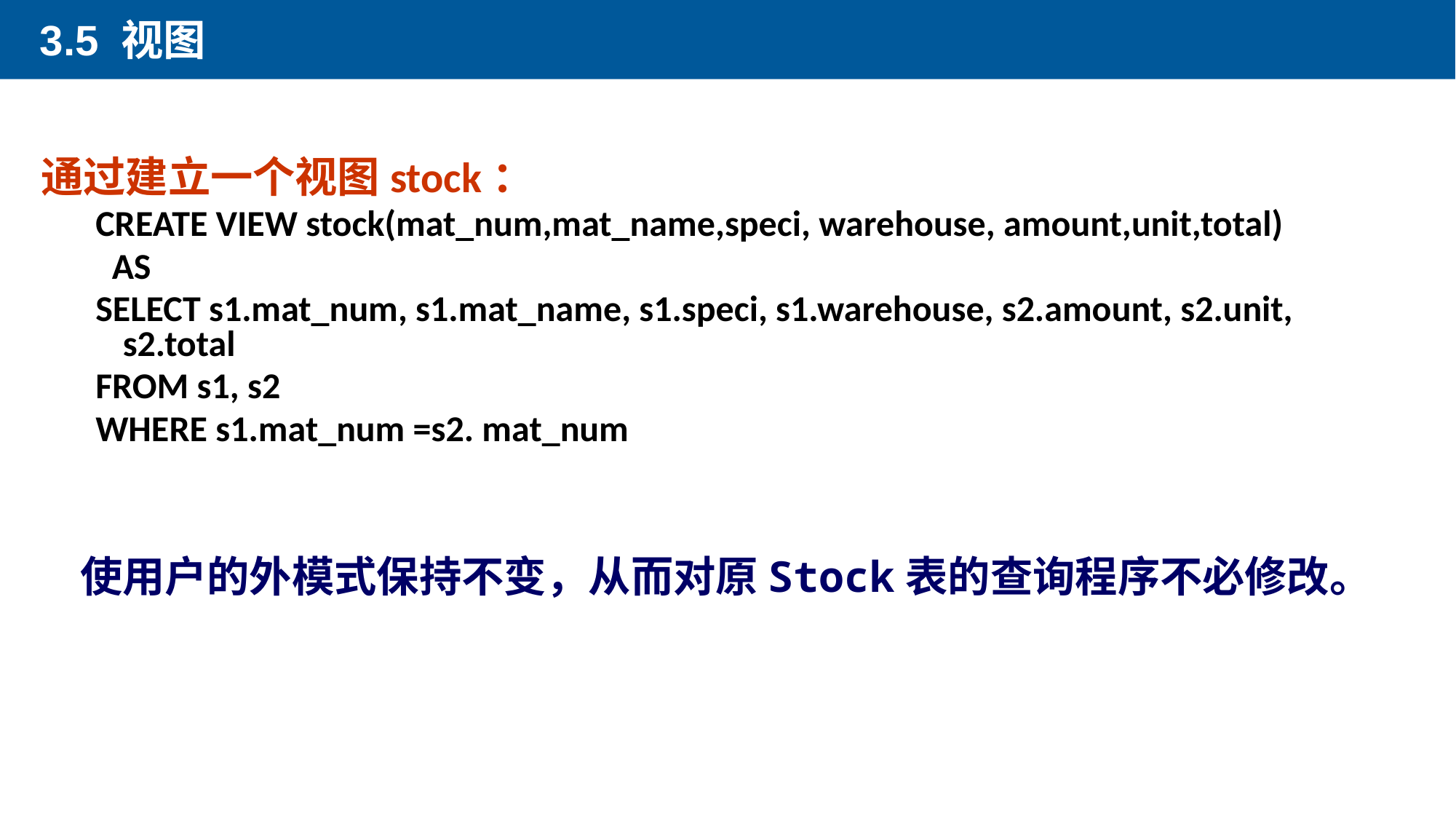

3.5 视图
通过建立一个视图stock：
CREATE VIEW stock(mat_num,mat_name,speci, warehouse, amount,unit,total)
  AS
SELECT s1.mat_num, s1.mat_name, s1.speci, s1.warehouse, s2.amount, s2.unit, s2.total
FROM s1, s2
WHERE s1.mat_num =s2. mat_num

   使用户的外模式保持不变，从而对原Stock表的查询程序不必修改。